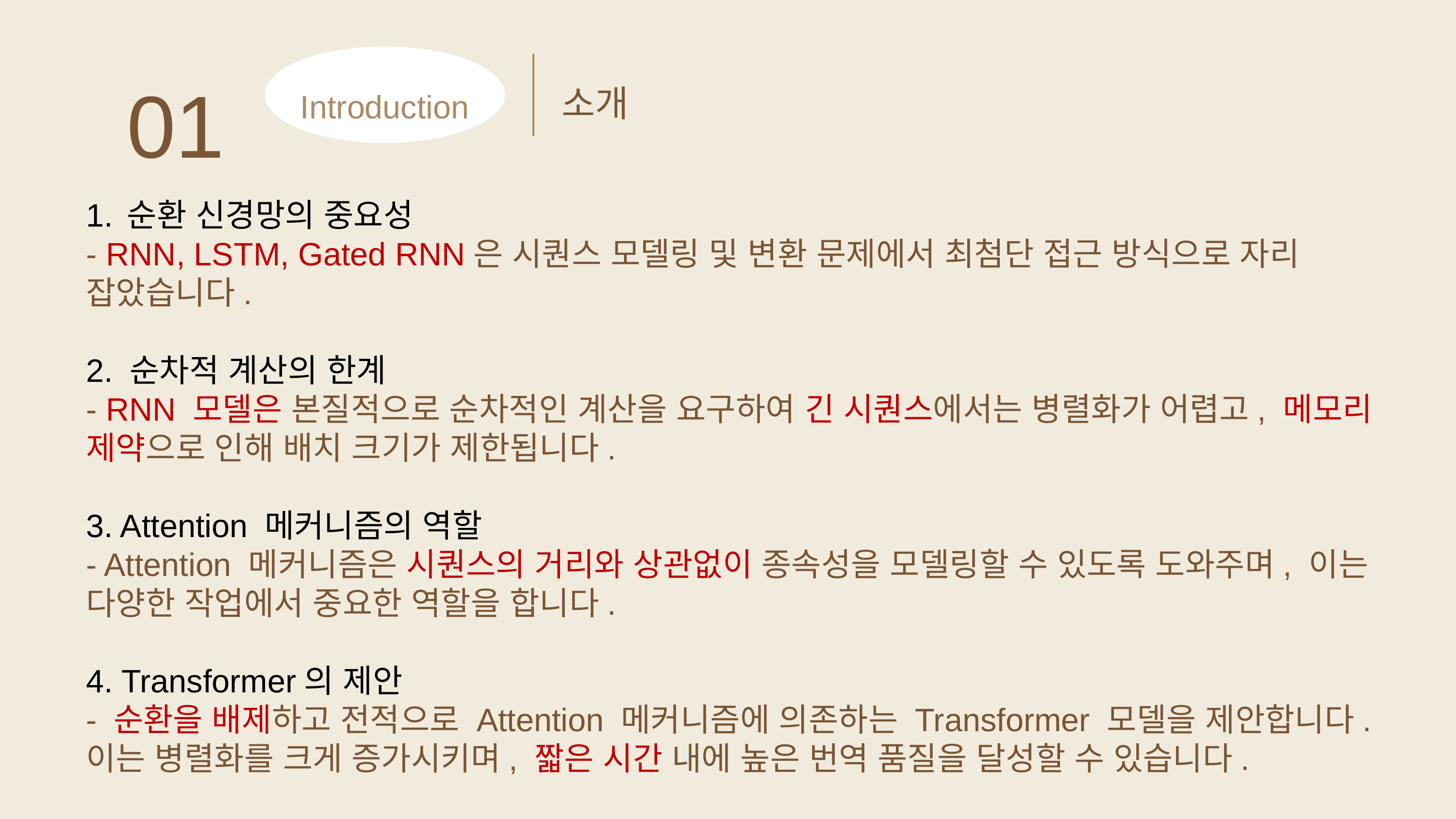

01

소개
Introduction

순환 신경망의 중요성
- RNN, LSTM, Gated RNN은 시퀀스 모델링 및 변환 문제에서 최첨단 접근 방식으로 자리 잡았습니다.

2. 순차적 계산의 한계
- RNN 모델은 본질적으로 순차적인 계산을 요구하여 긴 시퀀스에서는 병렬화가 어렵고, 메모리 제약으로 인해 배치 크기가 제한됩니다.

3. Attention 메커니즘의 역할
- Attention 메커니즘은 시퀀스의 거리와 상관없이 종속성을 모델링할 수 있도록 도와주며, 이는 다양한 작업에서 중요한 역할을 합니다.

4. Transformer의 제안
- 순환을 배제하고 전적으로 Attention 메커니즘에 의존하는 Transformer 모델을 제안합니다. 이는 병렬화를 크게 증가시키며, 짧은 시간 내에 높은 번역 품질을 달성할 수 있습니다.